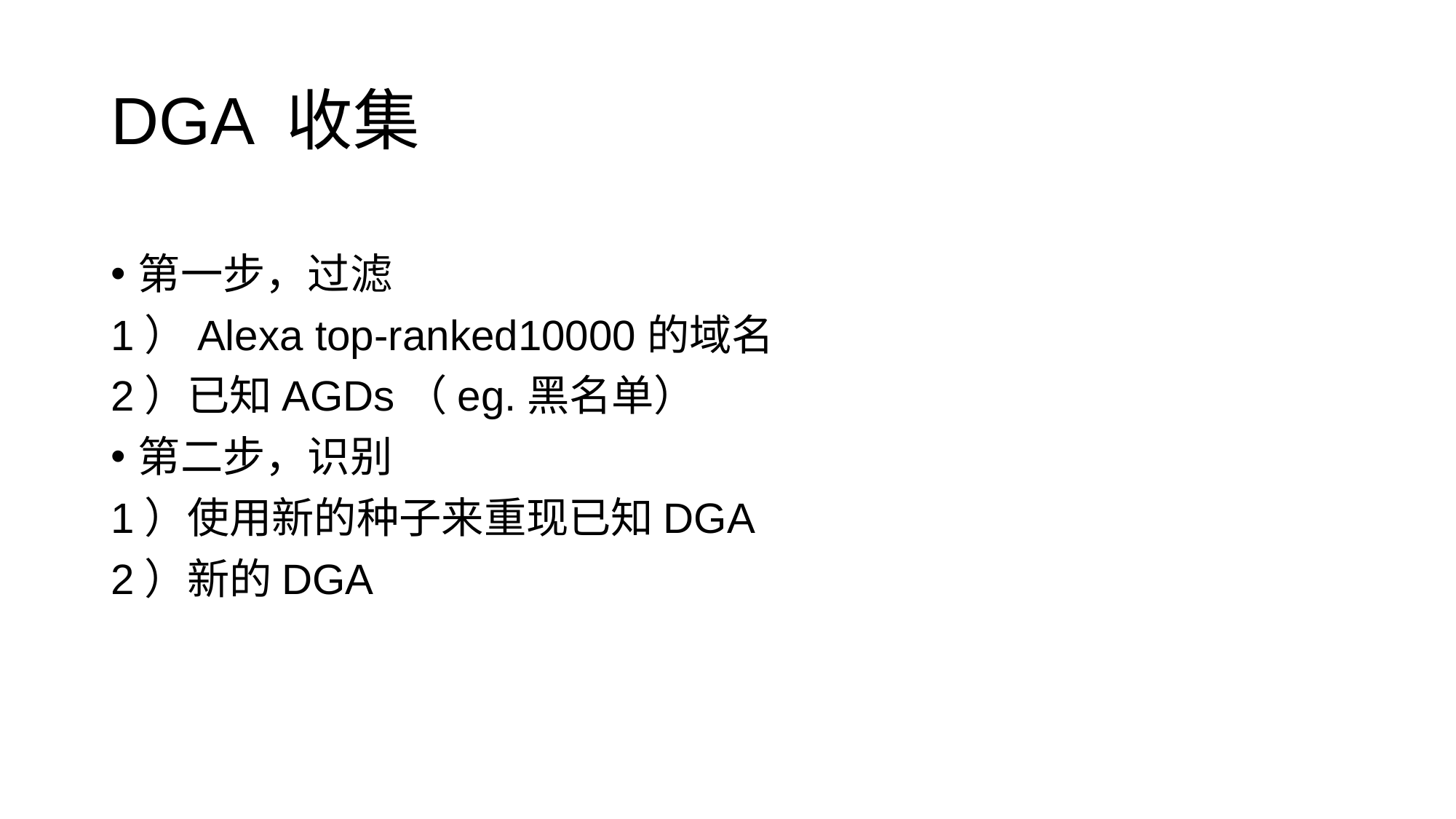

# DGA 收集
第一步，过滤
1）Alexa top-ranked10000的域名
2）已知AGDs（eg.黑名单）
第二步，识别
1）使用新的种子来重现已知DGA
2）新的DGA